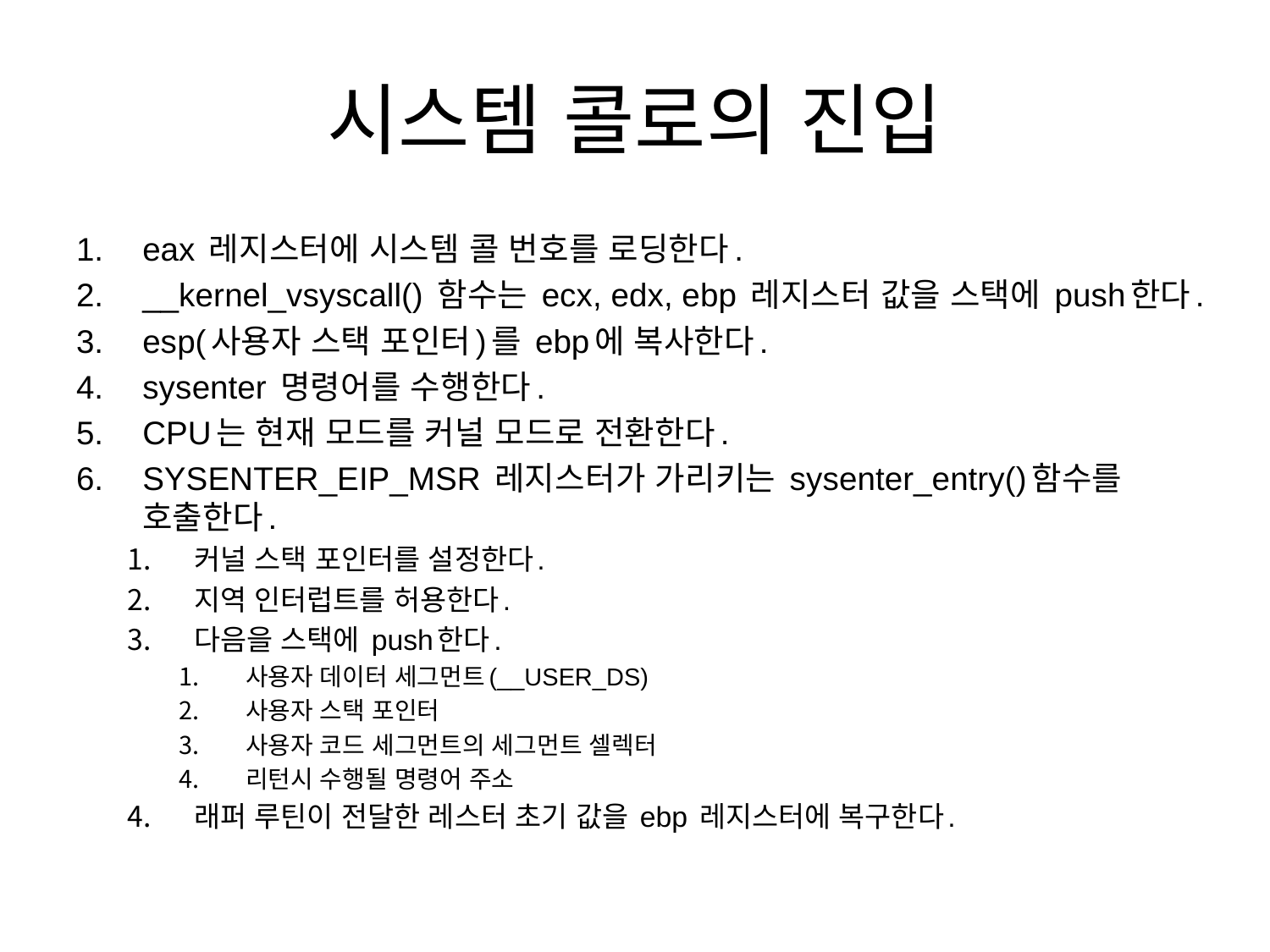

# 시스템 콜로의 진입
eax 레지스터에 시스템 콜 번호를 로딩한다.
__kernel_vsyscall() 함수는 ecx, edx, ebp 레지스터 값을 스택에 push한다.
esp(사용자 스택 포인터)를 ebp에 복사한다.
sysenter 명령어를 수행한다.
CPU는 현재 모드를 커널 모드로 전환한다.
SYSENTER_EIP_MSR 레지스터가 가리키는 sysenter_entry()함수를 호출한다.
커널 스택 포인터를 설정한다.
지역 인터럽트를 허용한다.
다음을 스택에 push한다.
사용자 데이터 세그먼트(__USER_DS)
사용자 스택 포인터
사용자 코드 세그먼트의 세그먼트 셀렉터
리턴시 수행될 명령어 주소
래퍼 루틴이 전달한 레스터 초기 값을 ebp 레지스터에 복구한다.